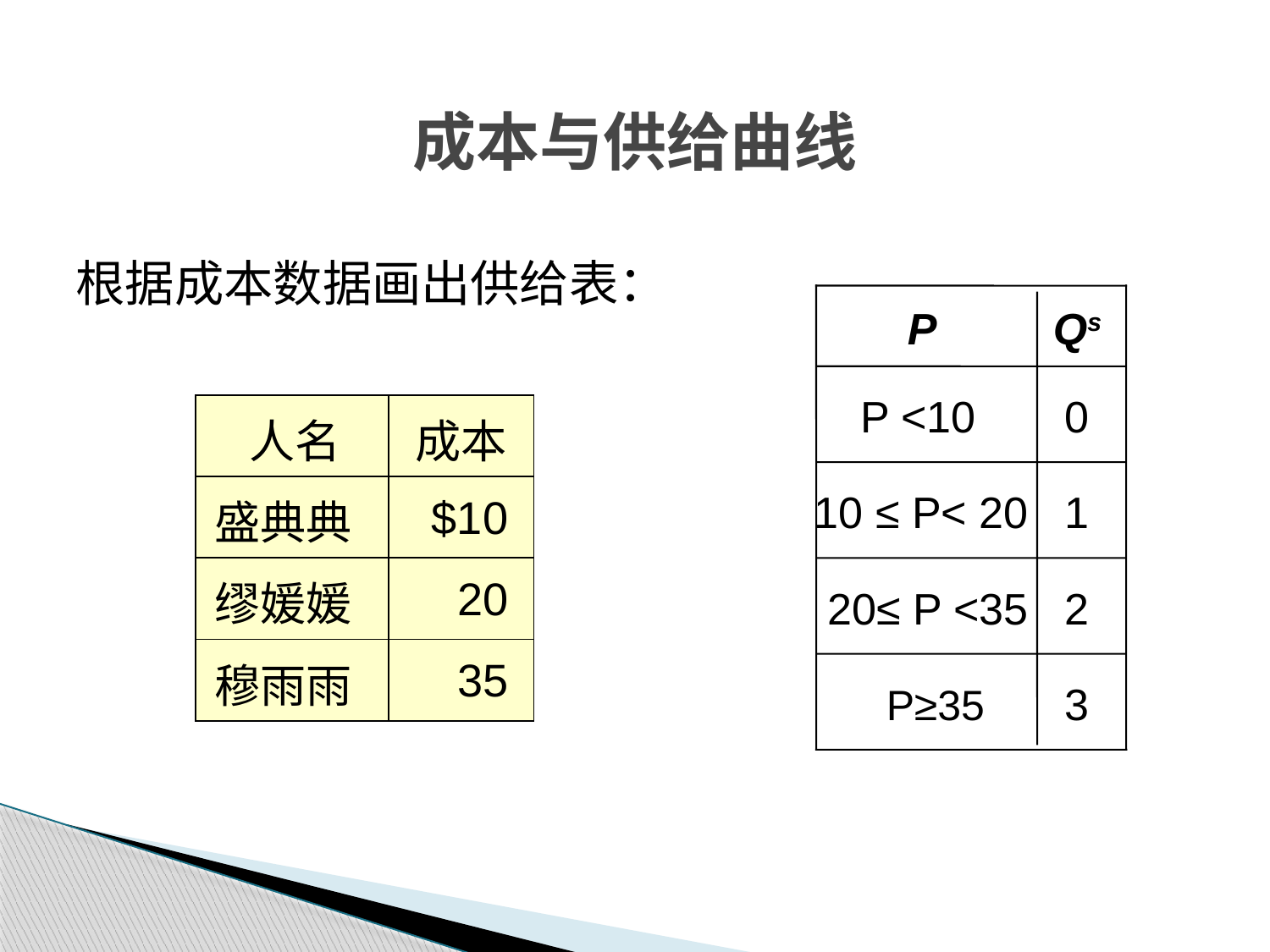

成本与供给曲线
根据成本数据画出供给表：
P

Qs

P <10

0
| 人名 | 成本 |
| --- | --- |
| 盛典典 | $10 |
| 缪媛媛 | 20 |
| 穆雨雨 | 35 |
10 ≤ P< 20

1
20≤ P <35

2

3
 P≥35